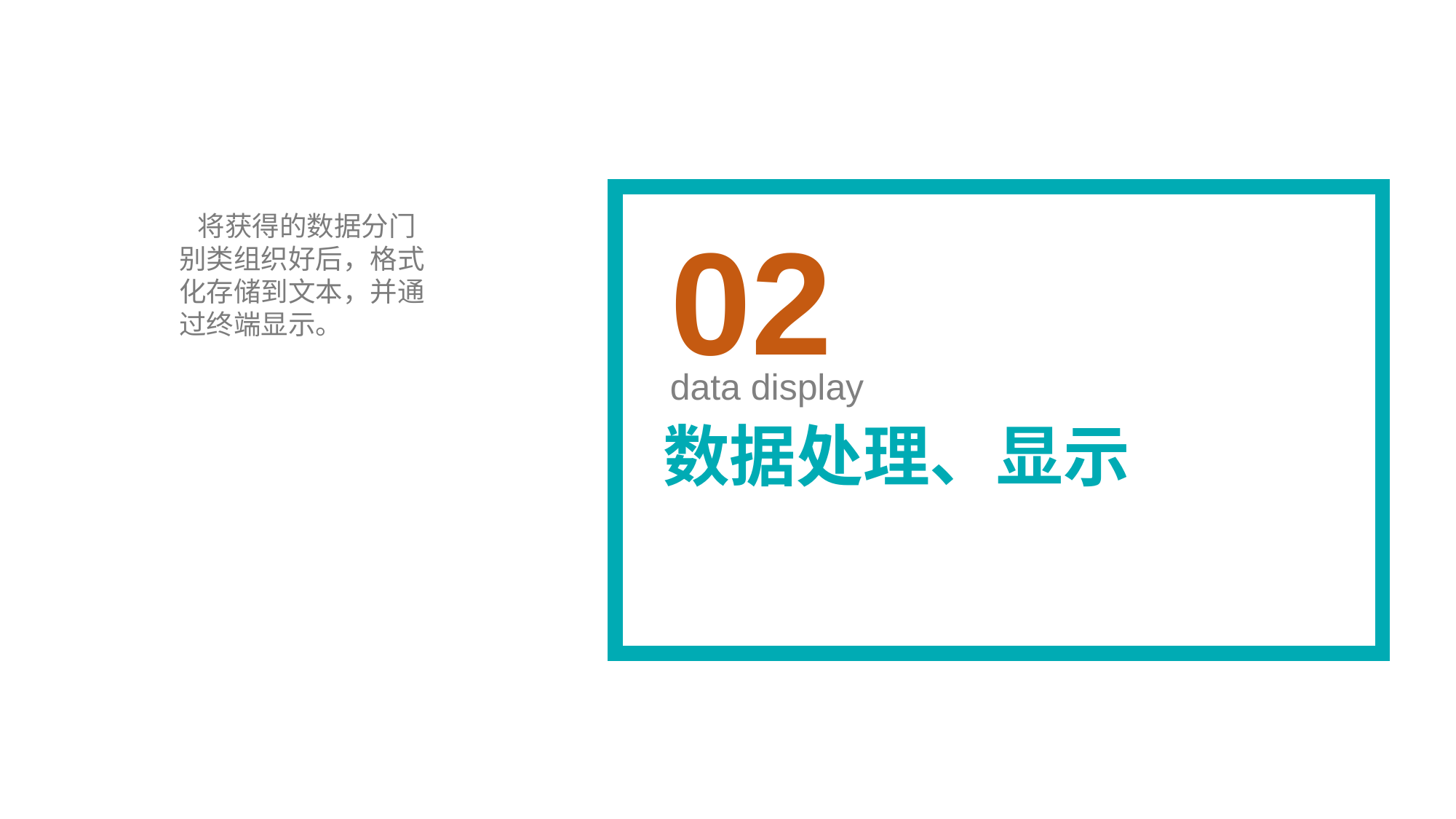

将获得的数据分门别类组织好后，格式化存储到文本，并通过终端显示。

02
data display
数据处理、显示